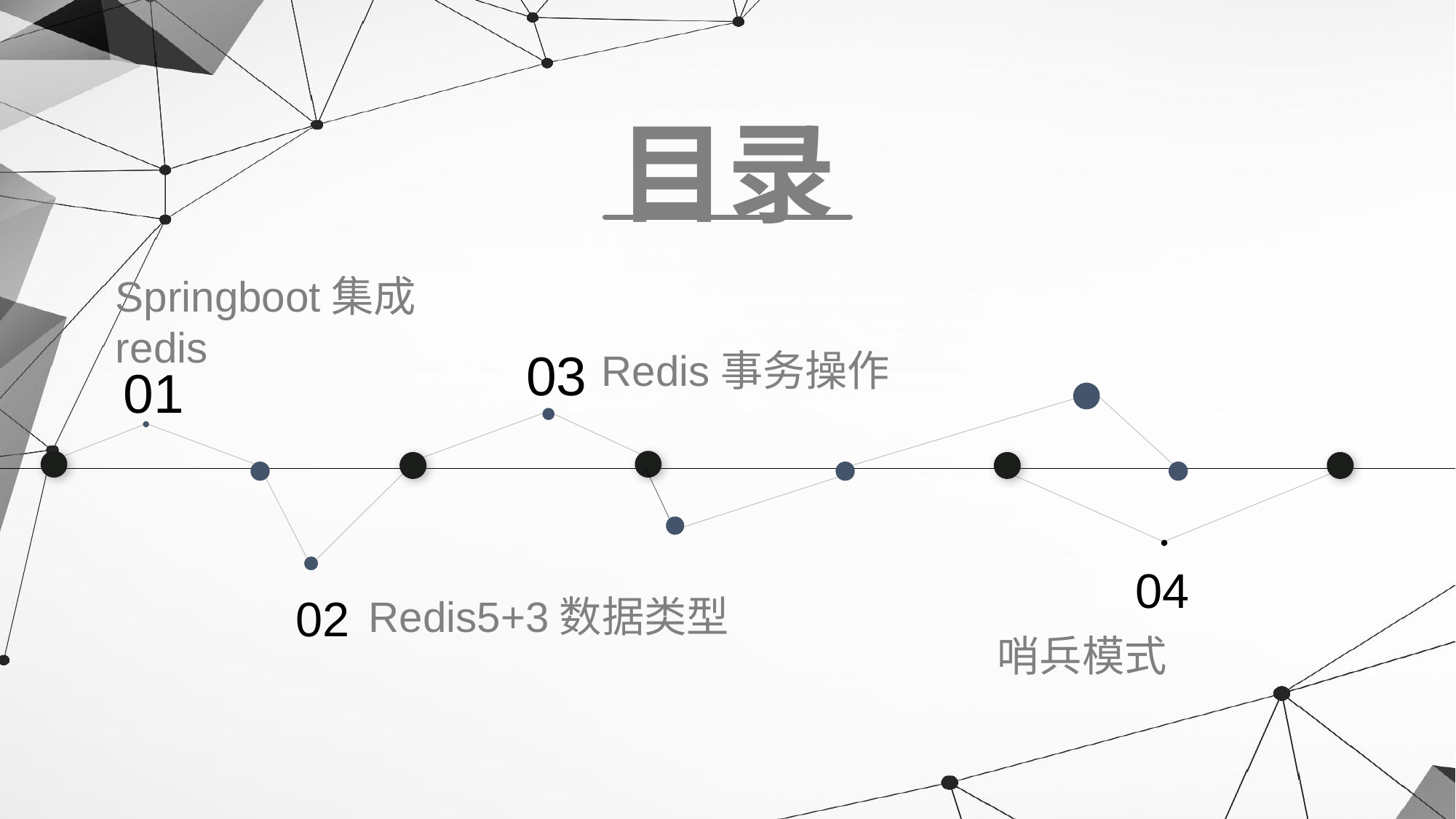

目录
Springboot集成redis
03
Redis事务操作
01

04

02
Redis5+3数据类型
哨兵模式